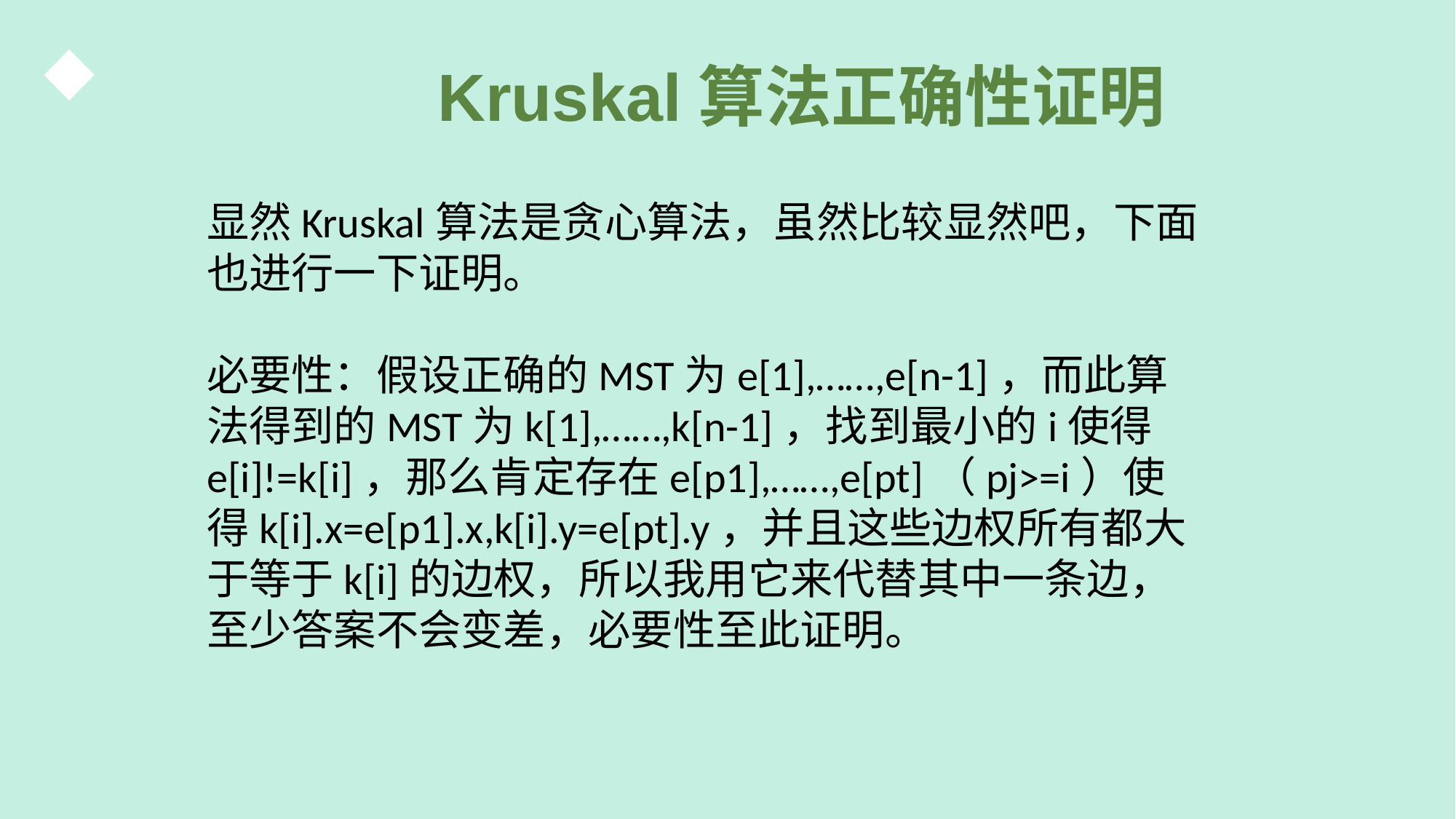

Kruskal算法正确性证明
显然Kruskal算法是贪心算法，虽然比较显然吧，下面也进行一下证明。

必要性：假设正确的MST为e[1],……,e[n-1]，而此算法得到的MST为k[1],……,k[n-1]，找到最小的i使得e[i]!=k[i]，那么肯定存在e[p1],……,e[pt]（pj>=i）使得k[i].x=e[p1].x,k[i].y=e[pt].y，并且这些边权所有都大于等于k[i]的边权，所以我用它来代替其中一条边，至少答案不会变差，必要性至此证明。